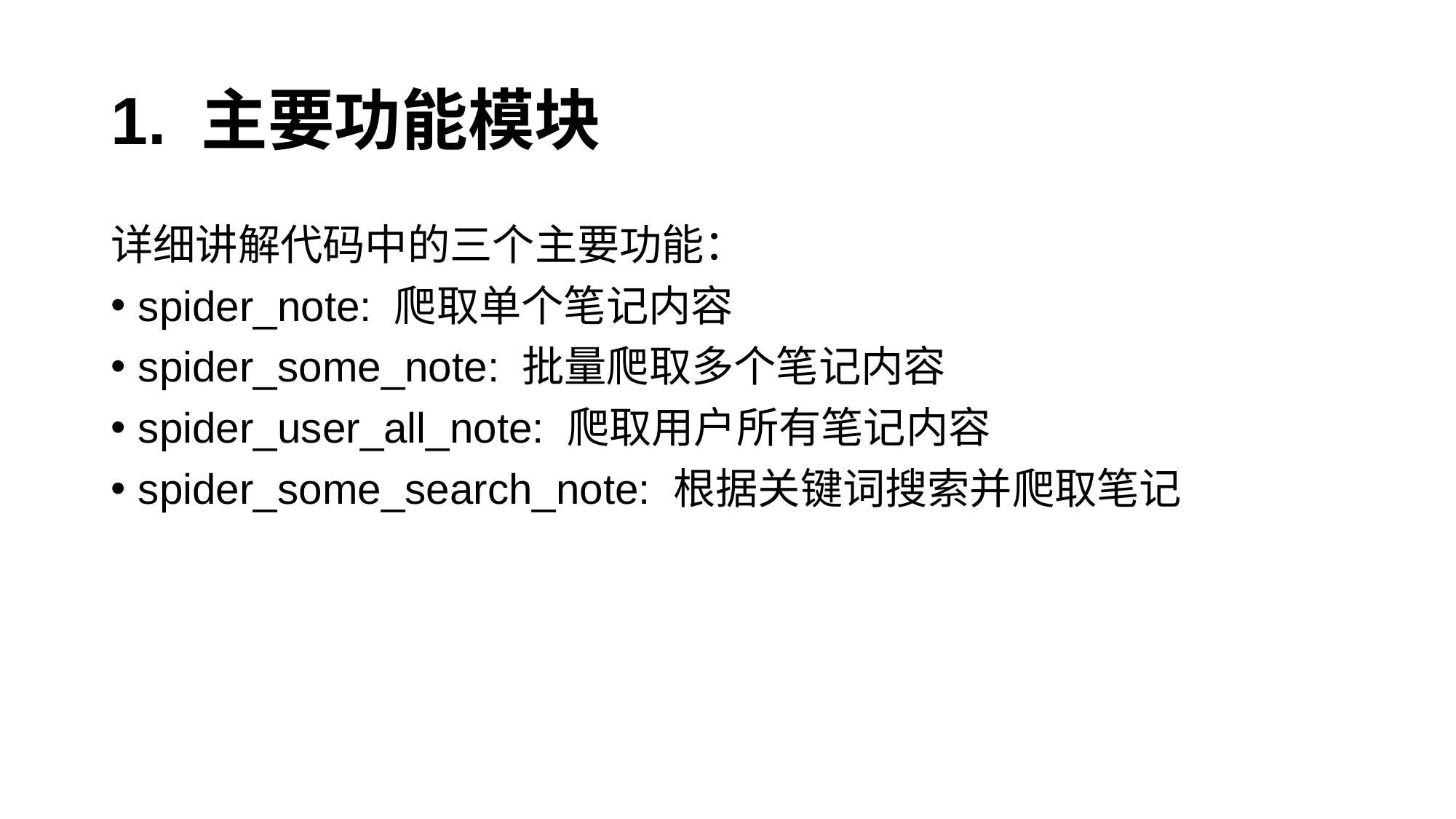

# 1. 主要功能模块
详细讲解代码中的三个主要功能：
spider_note: 爬取单个笔记内容
spider_some_note: 批量爬取多个笔记内容
spider_user_all_note: 爬取用户所有笔记内容
spider_some_search_note: 根据关键词搜索并爬取笔记